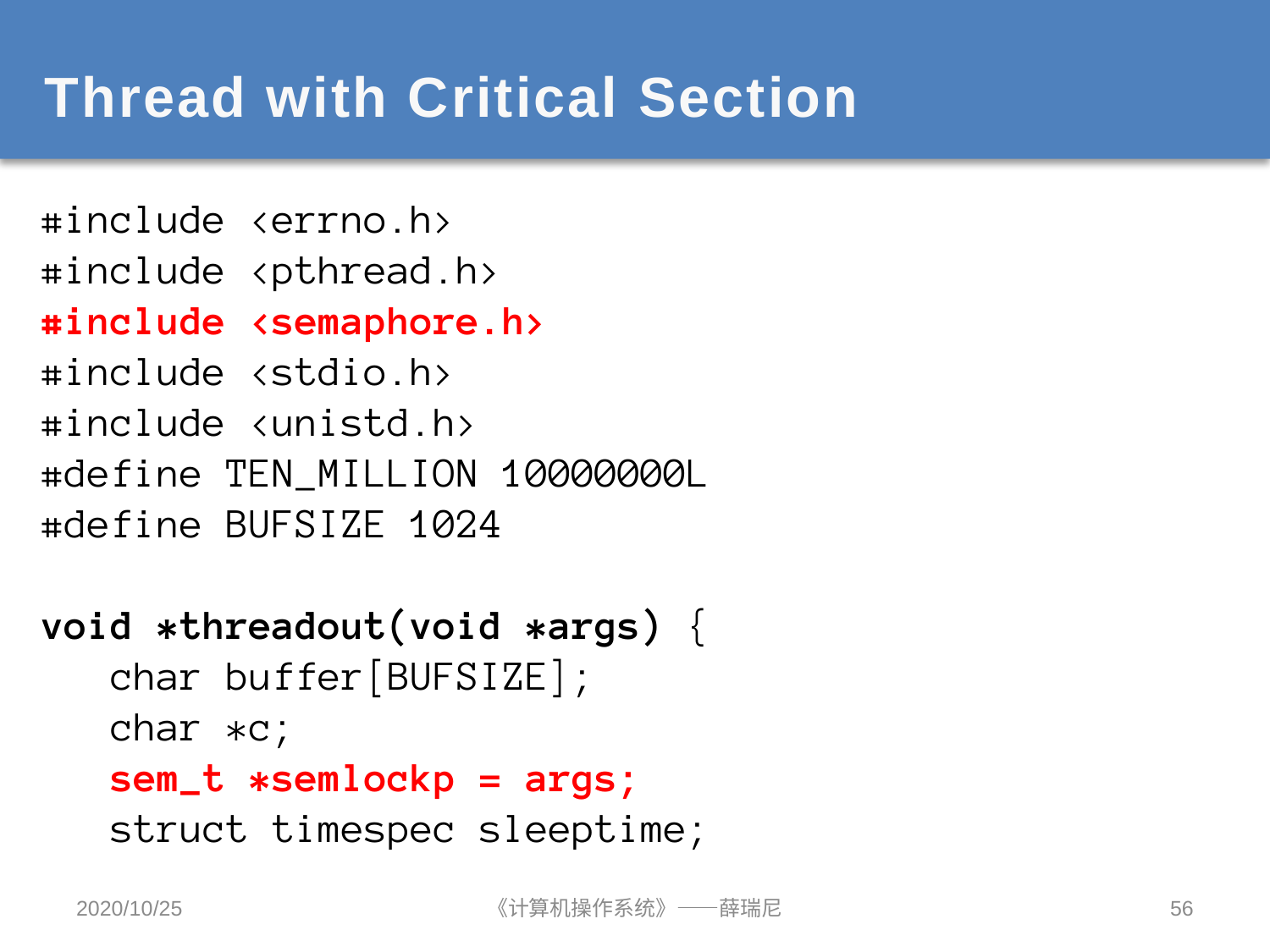

# Thread with Critical Section
#include <errno.h>
#include <pthread.h>
#include <semaphore.h>
#include <stdio.h>
#include <unistd.h>
#define TEN_MILLION 10000000L
#define BUFSIZE 1024

void *threadout(void *args) {
   char buffer[BUFSIZE];
   char *c;
   sem_t *semlockp = args;
   struct timespec sleeptime;
2020/10/25
《计算机操作系统》——薛瑞尼
56